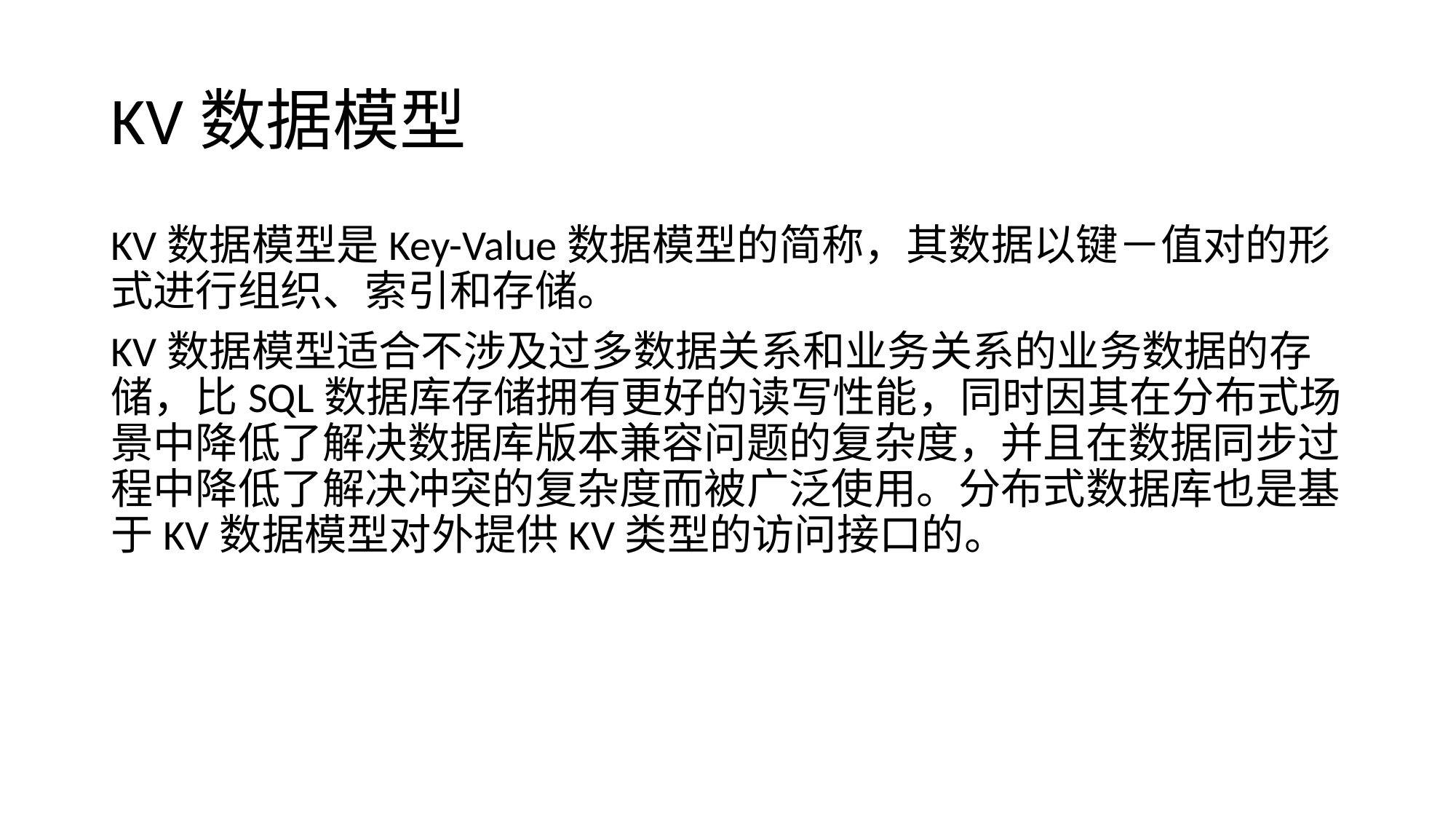

# KV数据模型
KV数据模型是Key-Value数据模型的简称，其数据以键－值对的形式进行组织、索引和存储。
KV数据模型适合不涉及过多数据关系和业务关系的业务数据的存储，比SQL数据库存储拥有更好的读写性能，同时因其在分布式场景中降低了解决数据库版本兼容问题的复杂度，并且在数据同步过程中降低了解决冲突的复杂度而被广泛使用。分布式数据库也是基于KV数据模型对外提供KV类型的访问接口的。